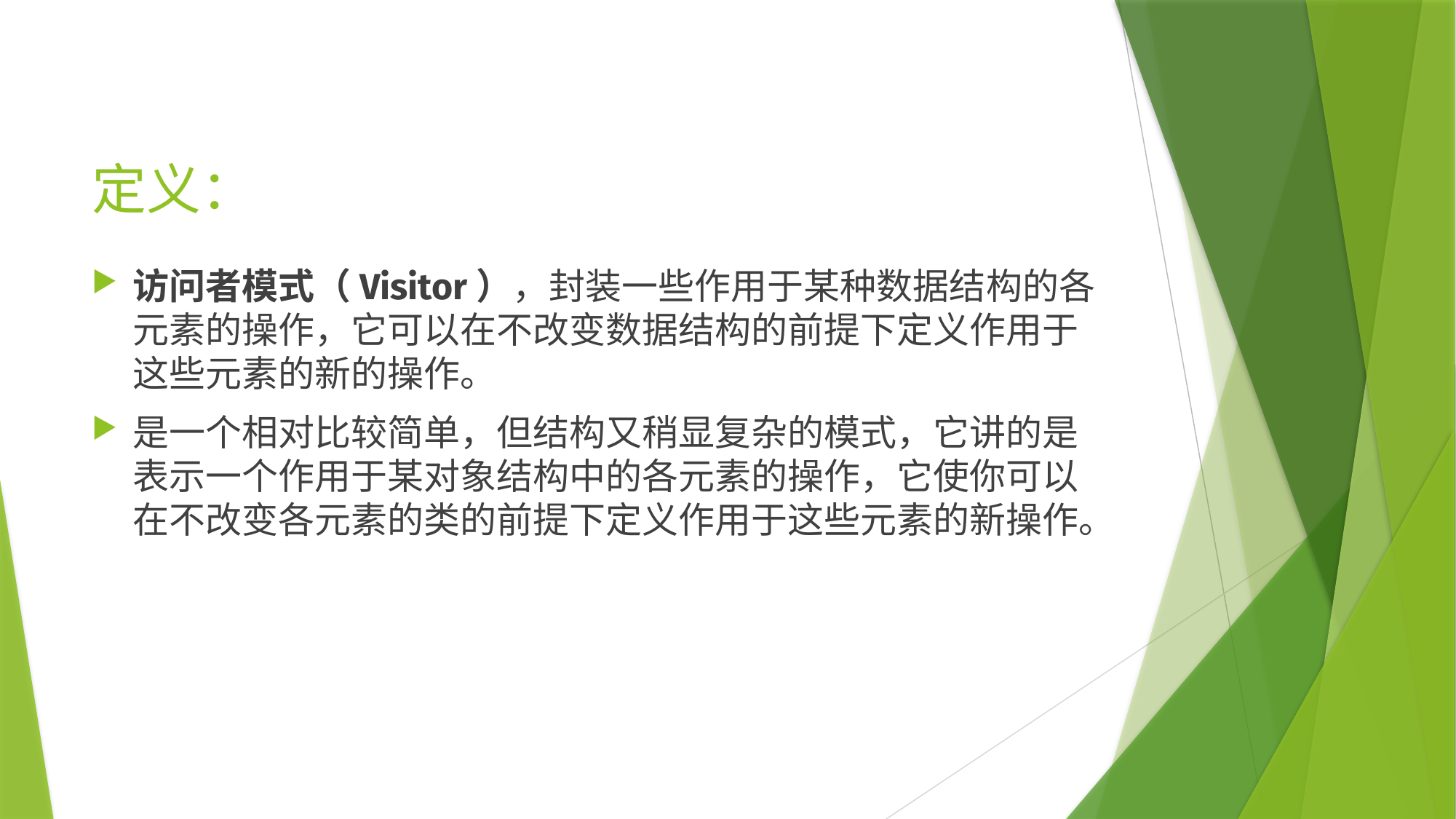

# 定义：
访问者模式（Visitor），封装一些作用于某种数据结构的各元素的操作，它可以在不改变数据结构的前提下定义作用于这些元素的新的操作。
是一个相对比较简单，但结构又稍显复杂的模式，它讲的是表示一个作用于某对象结构中的各元素的操作，它使你可以在不改变各元素的类的前提下定义作用于这些元素的新操作。